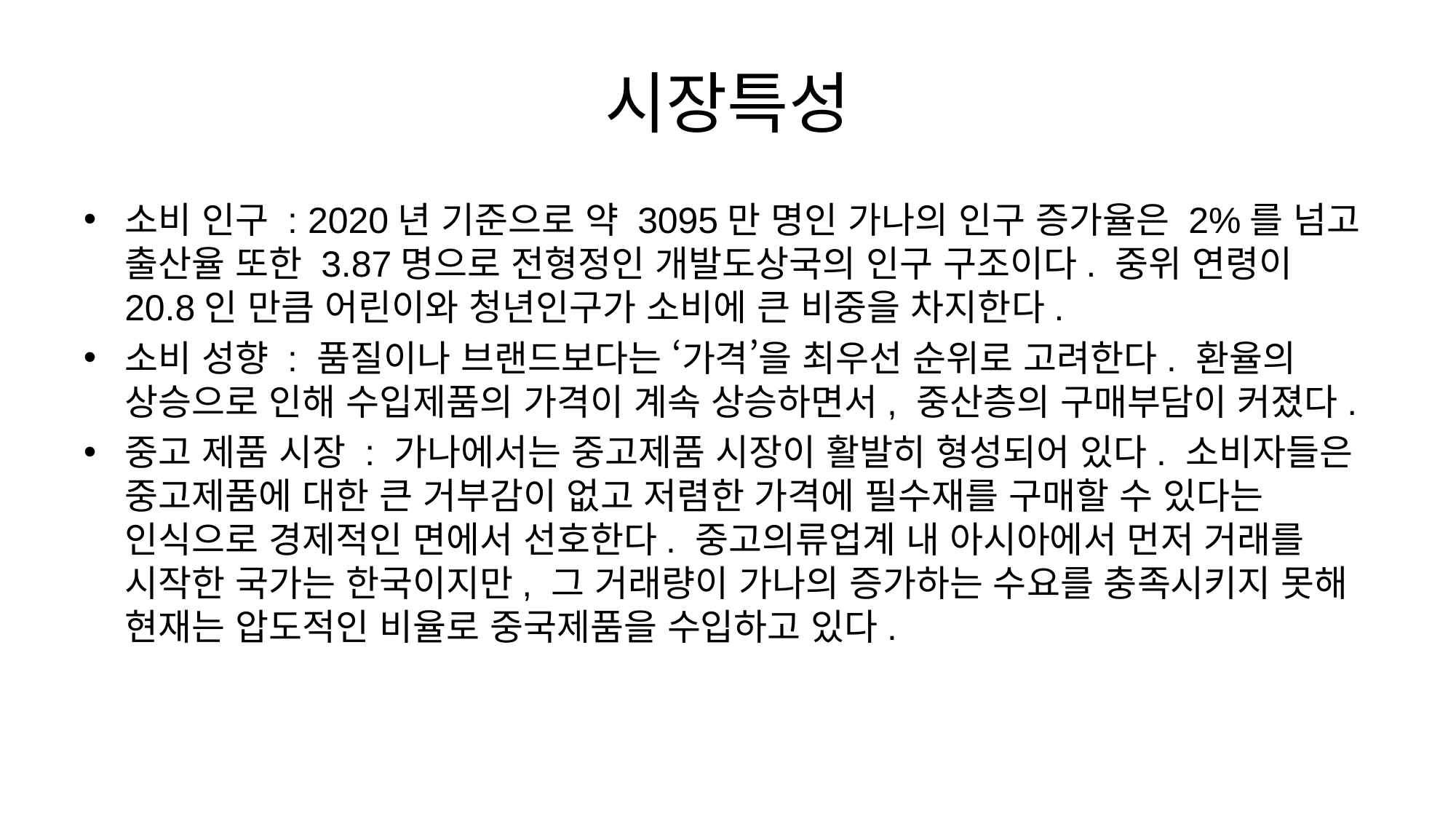

# 시장특성
소비 인구 : 2020년 기준으로 약 3095만 명인 가나의 인구 증가율은 2%를 넘고 출산율 또한 3.87명으로 전형정인 개발도상국의 인구 구조이다. 중위 연령이 20.8인 만큼 어린이와 청년인구가 소비에 큰 비중을 차지한다.
소비 성향 : 품질이나 브랜드보다는 ‘가격’을 최우선 순위로 고려한다. 환율의 상승으로 인해 수입제품의 가격이 계속 상승하면서, 중산층의 구매부담이 커졌다.
중고 제품 시장 : 가나에서는 중고제품 시장이 활발히 형성되어 있다. 소비자들은 중고제품에 대한 큰 거부감이 없고 저렴한 가격에 필수재를 구매할 수 있다는 인식으로 경제적인 면에서 선호한다. 중고의류업계 내 아시아에서 먼저 거래를 시작한 국가는 한국이지만, 그 거래량이 가나의 증가하는 수요를 충족시키지 못해 현재는 압도적인 비율로 중국제품을 수입하고 있다.